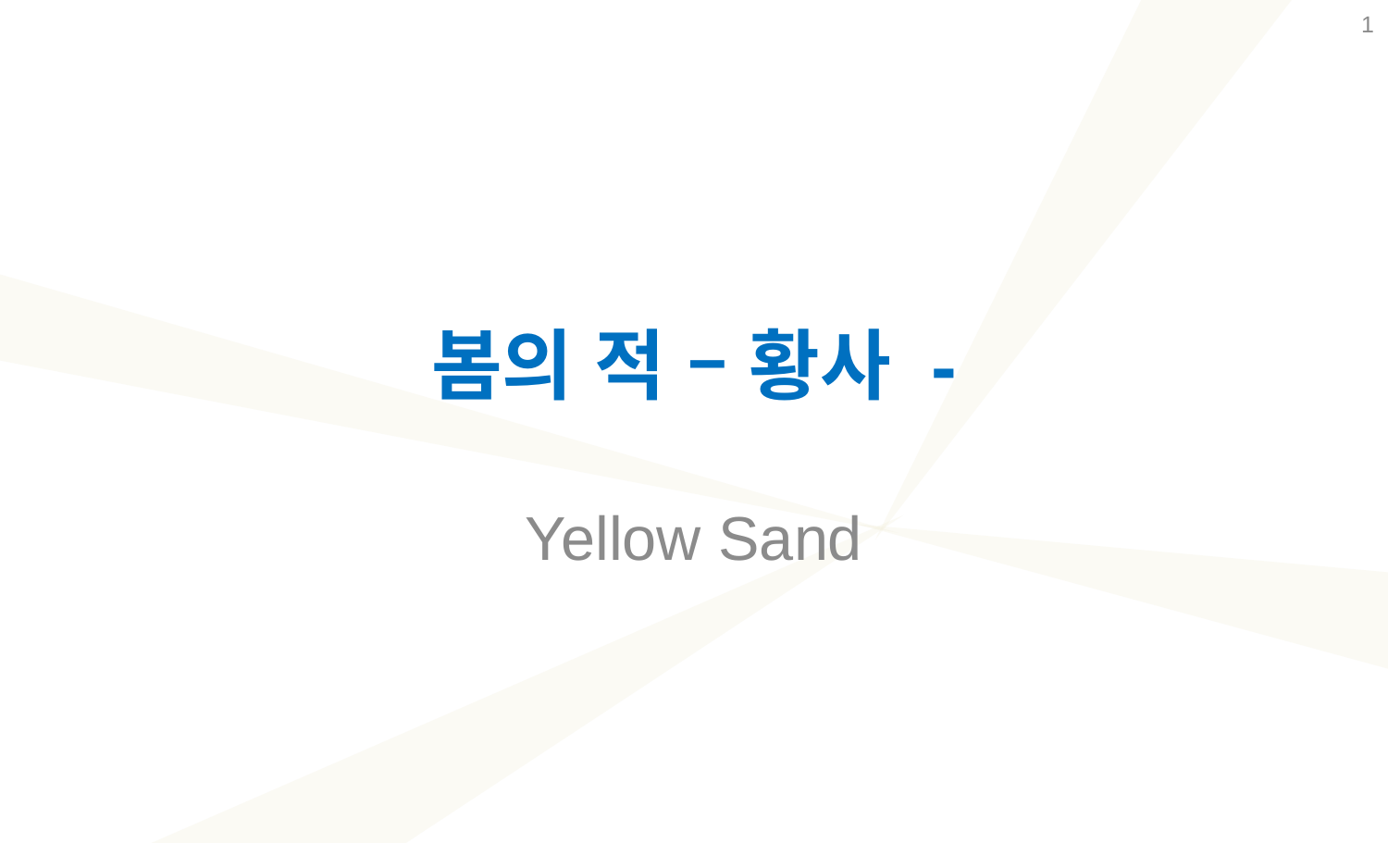

1
# 봄의 적 – 황사 -
Yellow Sand